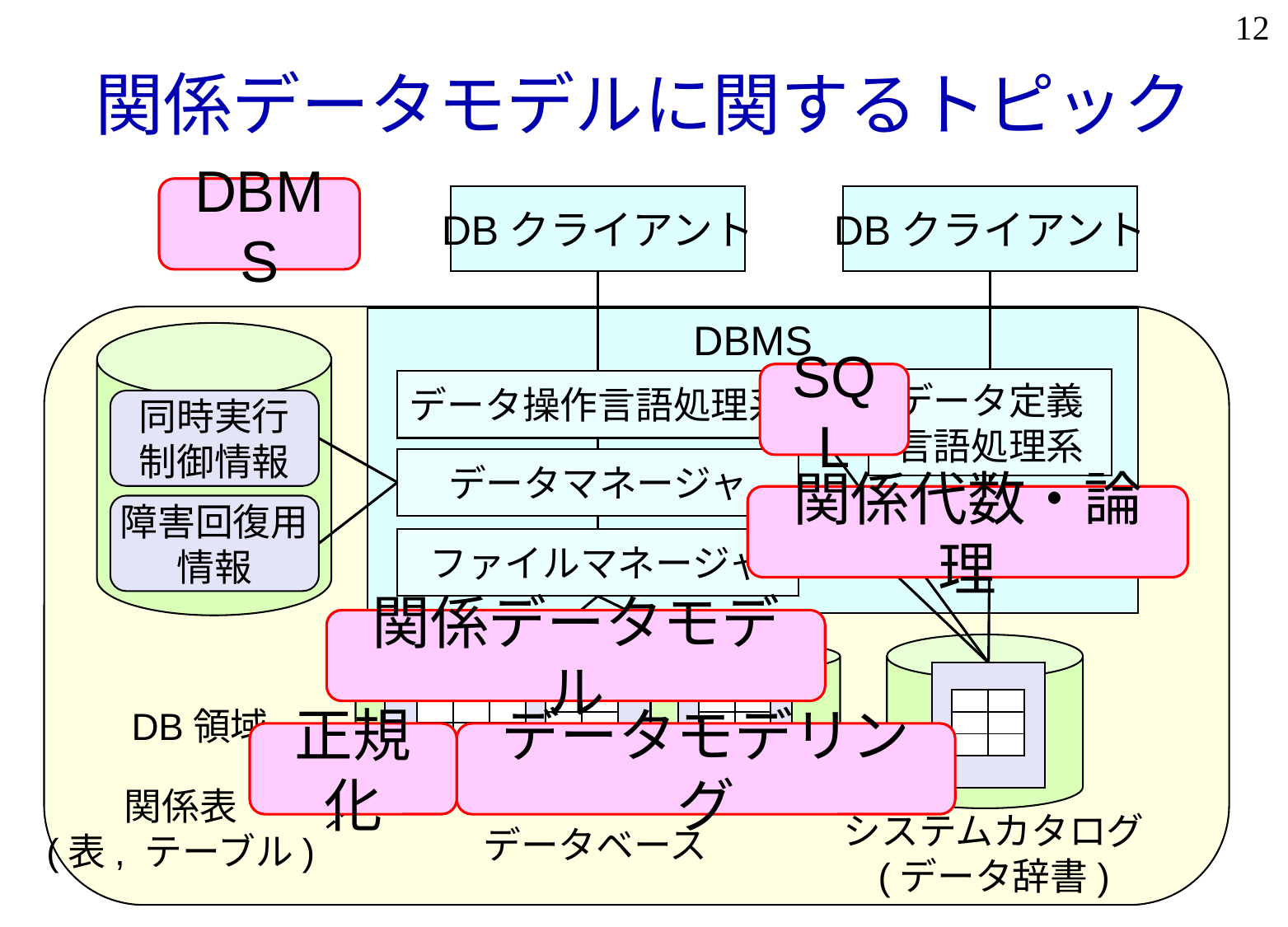

12
# 関係データモデルに関するトピック
DBMS
DBクライアント
DBクライアント

DBMS

SQL
データ定義
言語処理系
データ操作言語処理系
同時実行
制御情報
データマネージャ
関係代数・論理
障害回復用
情報
ファイルマネージャ
関係データモデル

|  |  |  |
| --- | --- | --- |
|  |  |  |
|  |  |  |
|  |  |  |
|  |  |
| --- | --- |
|  |  |
|  |  |
|  |  |
| --- | --- |
|  |  |
|  |  |
|  |  |
| --- | --- |
|  |  |
|  |  |
DB領域
正規化
データモデリング
関係表
(表, テーブル)
システムカタログ
(データ辞書)
データベース